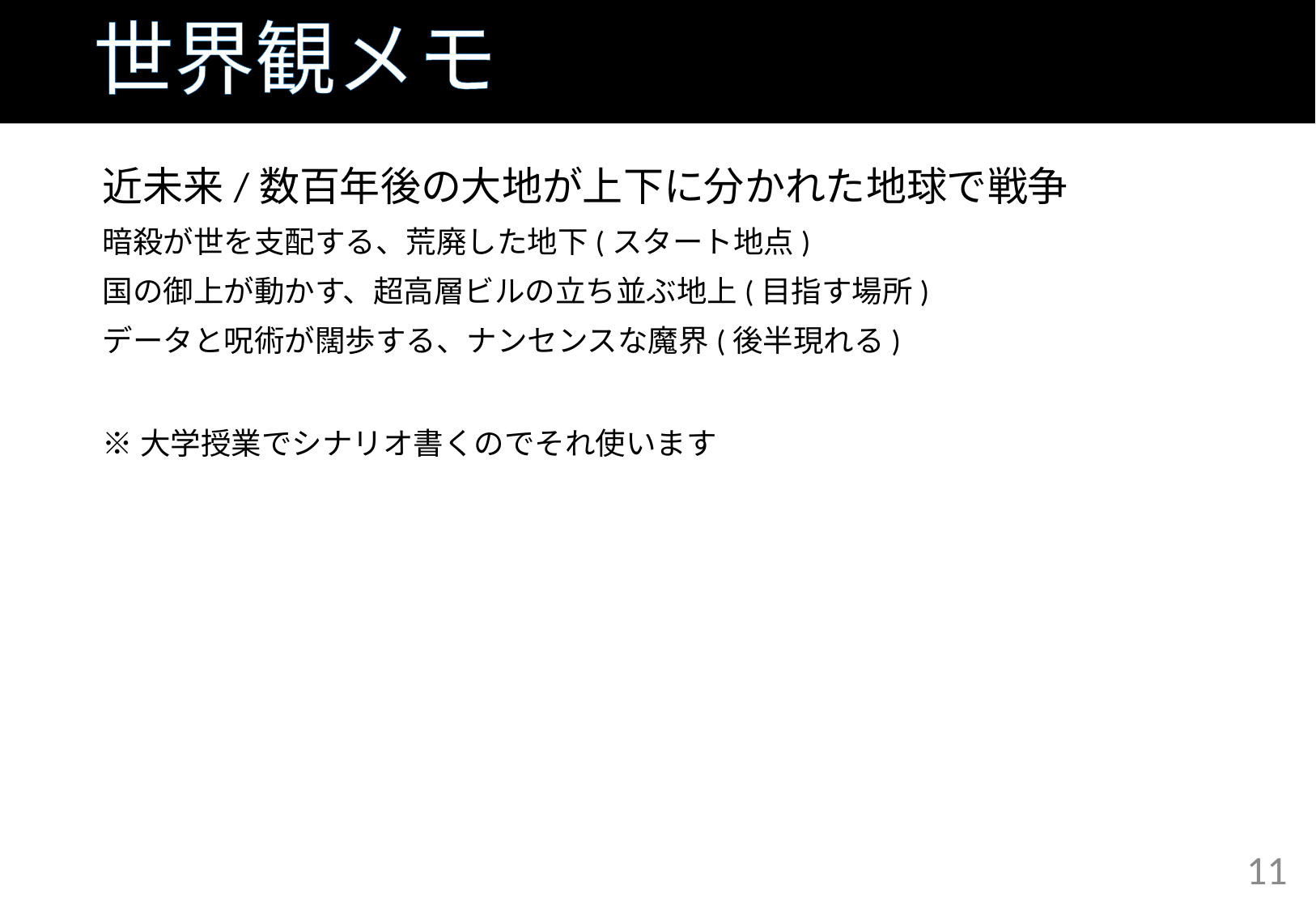

# 世界観メモ
近未来/数百年後の大地が上下に分かれた地球で戦争
暗殺が世を支配する、荒廃した地下(スタート地点)
国の御上が動かす、超高層ビルの立ち並ぶ地上(目指す場所)
データと呪術が闊歩する、ナンセンスな魔界(後半現れる)

※大学授業でシナリオ書くのでそれ使います

11